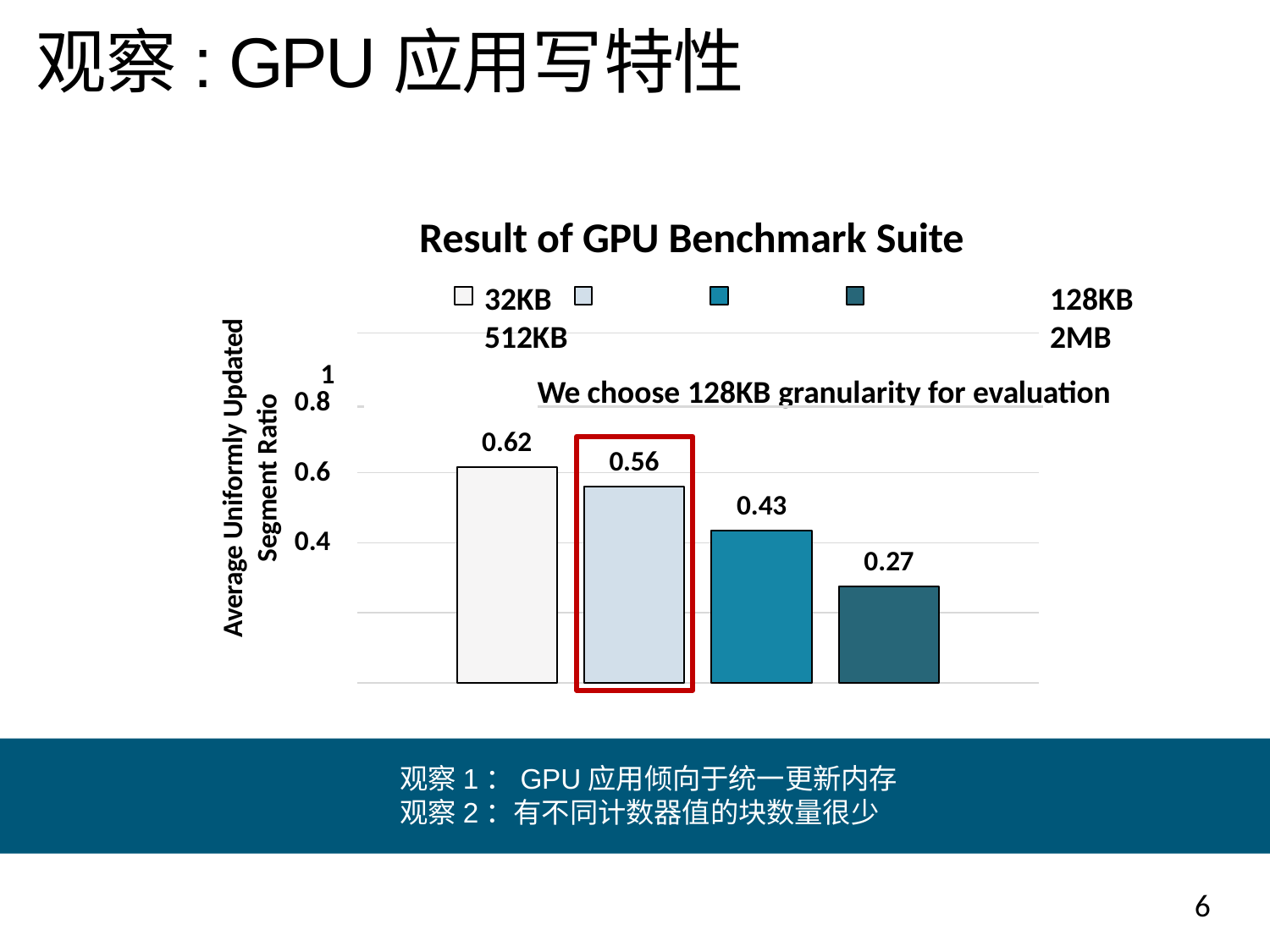

观察: GPU应用写特性
Result of GPU Benchmark Suite
32KB	128KB	512KB	2MB
1

Average Uniformly Updated
Segment Ratio

 	We choose 128KB granularity for evaluation
0.8
0.62

0.56
0.6

0.43
0.4
0.27

观察1：GPU应用倾向于统一更新内存
观察2：有不同计数器值的块数量很少
6